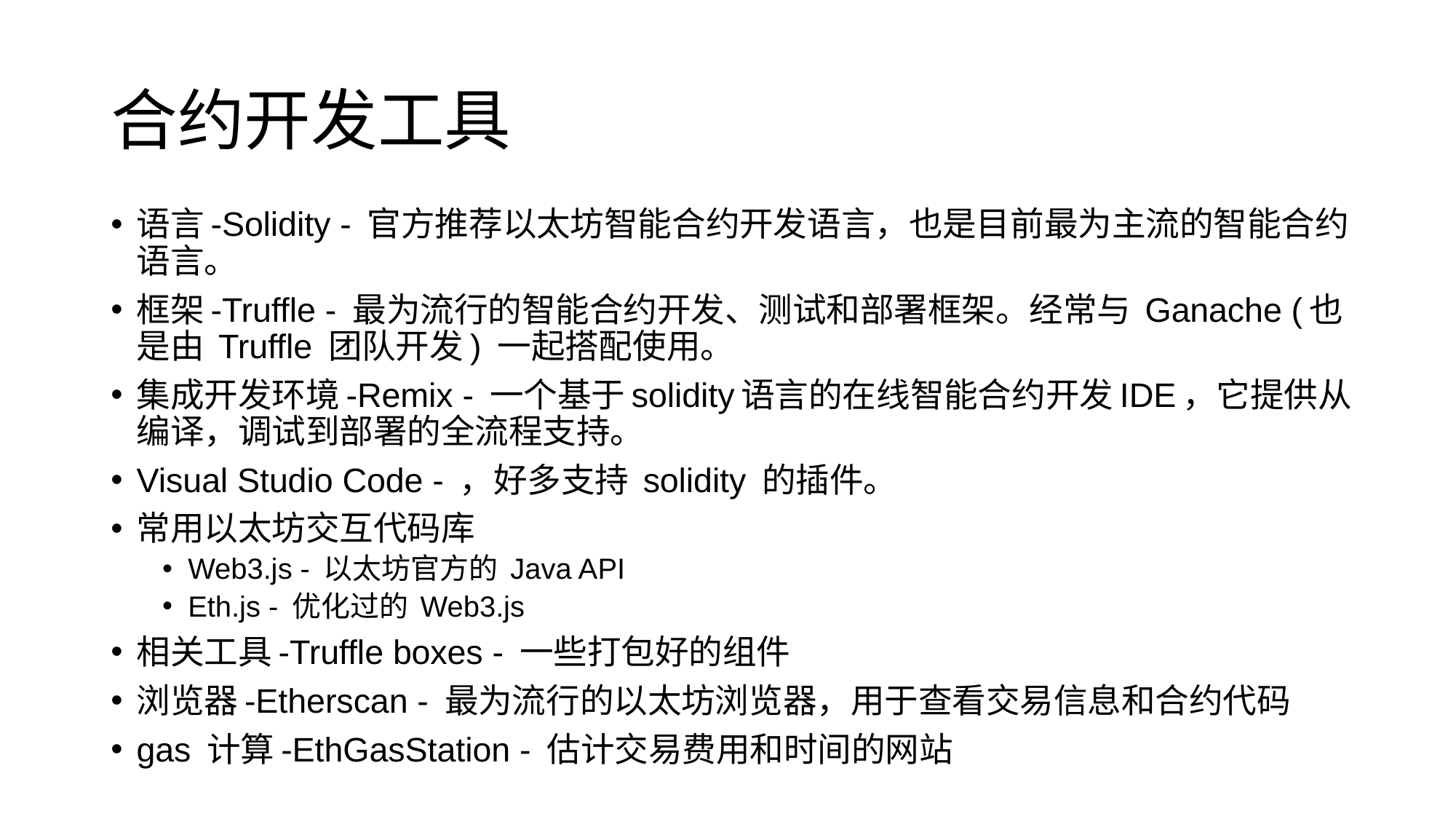

# 合约开发工具
语言-Solidity - 官方推荐以太坊智能合约开发语言，也是目前最为主流的智能合约语言。
框架-Truffle - 最为流行的智能合约开发、测试和部署框架。经常与 Ganache (也是由 Truffle 团队开发) 一起搭配使用。
集成开发环境-Remix - 一个基于solidity语言的在线智能合约开发IDE，它提供从编译，调试到部署的全流程支持。
Visual Studio Code - ，好多支持 solidity 的插件。
常用以太坊交互代码库
Web3.js - 以太坊官方的 Java API
Eth.js - 优化过的 Web3.js
相关工具-Truffle boxes - 一些打包好的组件
浏览器-Etherscan - 最为流行的以太坊浏览器，用于查看交易信息和合约代码
gas 计算-EthGasStation - 估计交易费用和时间的网站